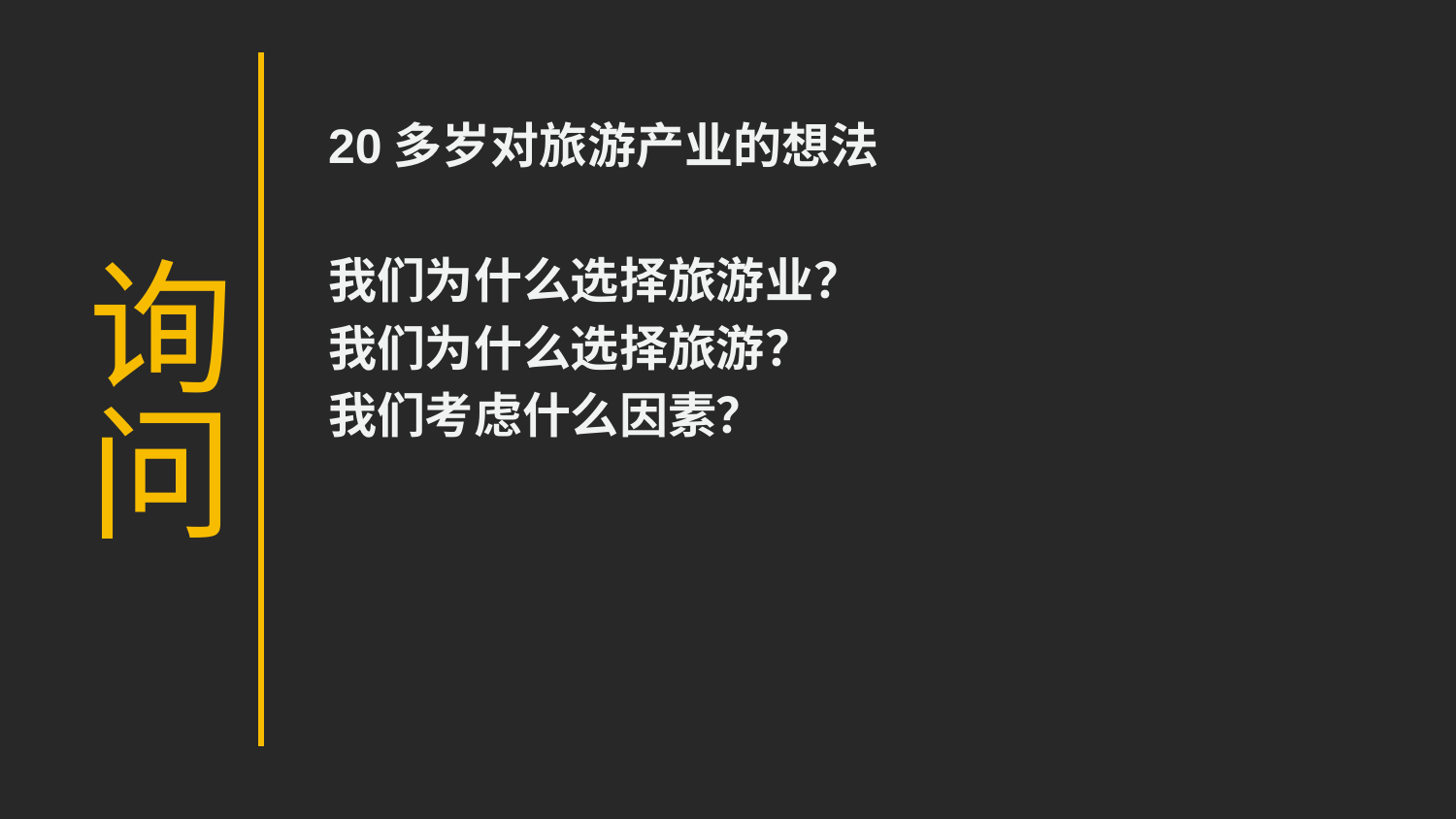

# 询问
20多岁对旅游产业的想法

我们为什么选择旅游业？
我们为什么选择旅游？
我们考虑什么因素？